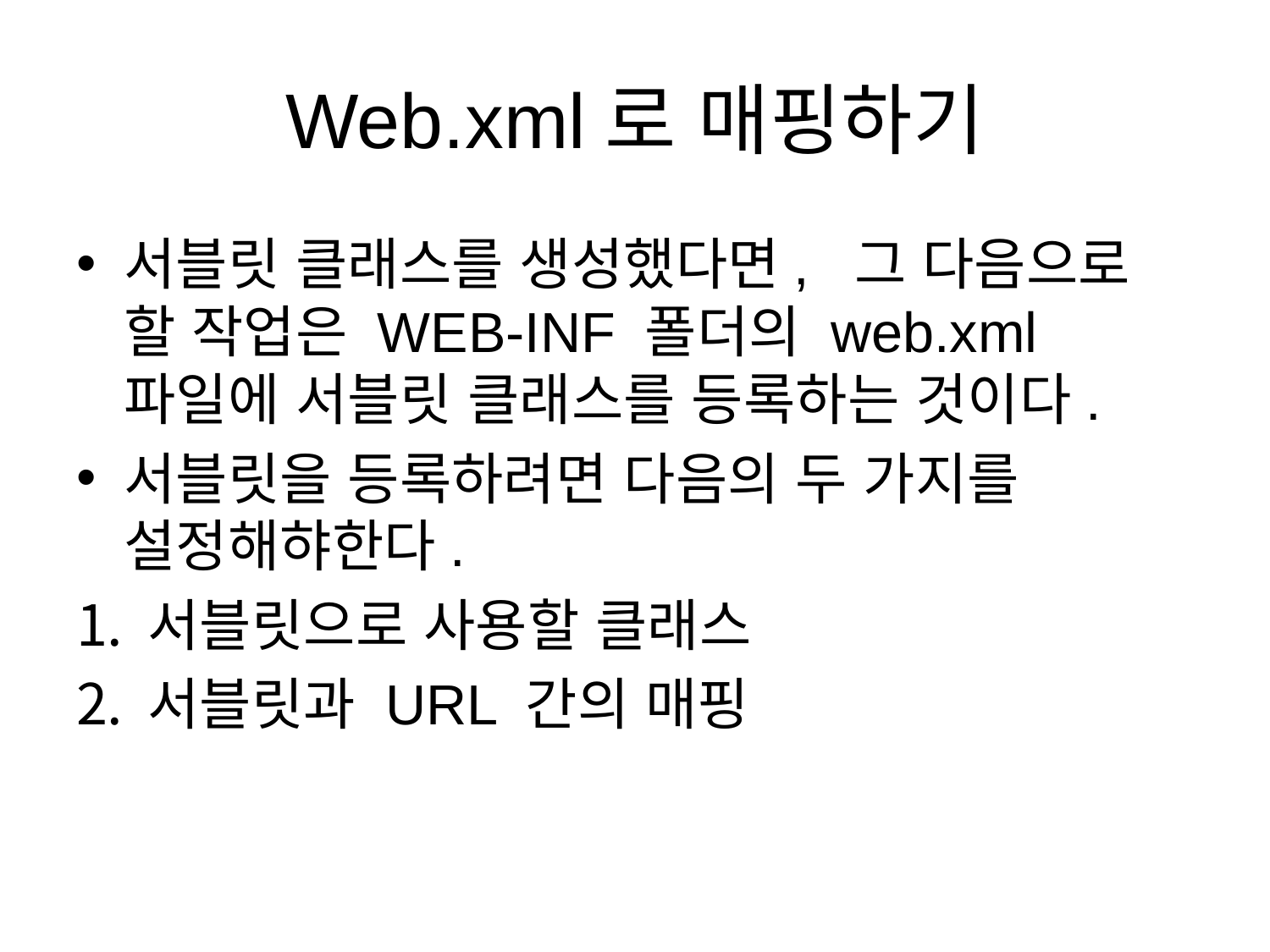

# Web.xml로 매핑하기
서블릿 클래스를 생성했다면,  그 다음으로 할 작업은 WEB-INF 폴더의 web.xml파일에 서블릿 클래스를 등록하는 것이다.
서블릿을 등록하려면 다음의 두 가지를 설정해햐한다.
서블릿으로 사용할 클래스
서블릿과 URL 간의 매핑